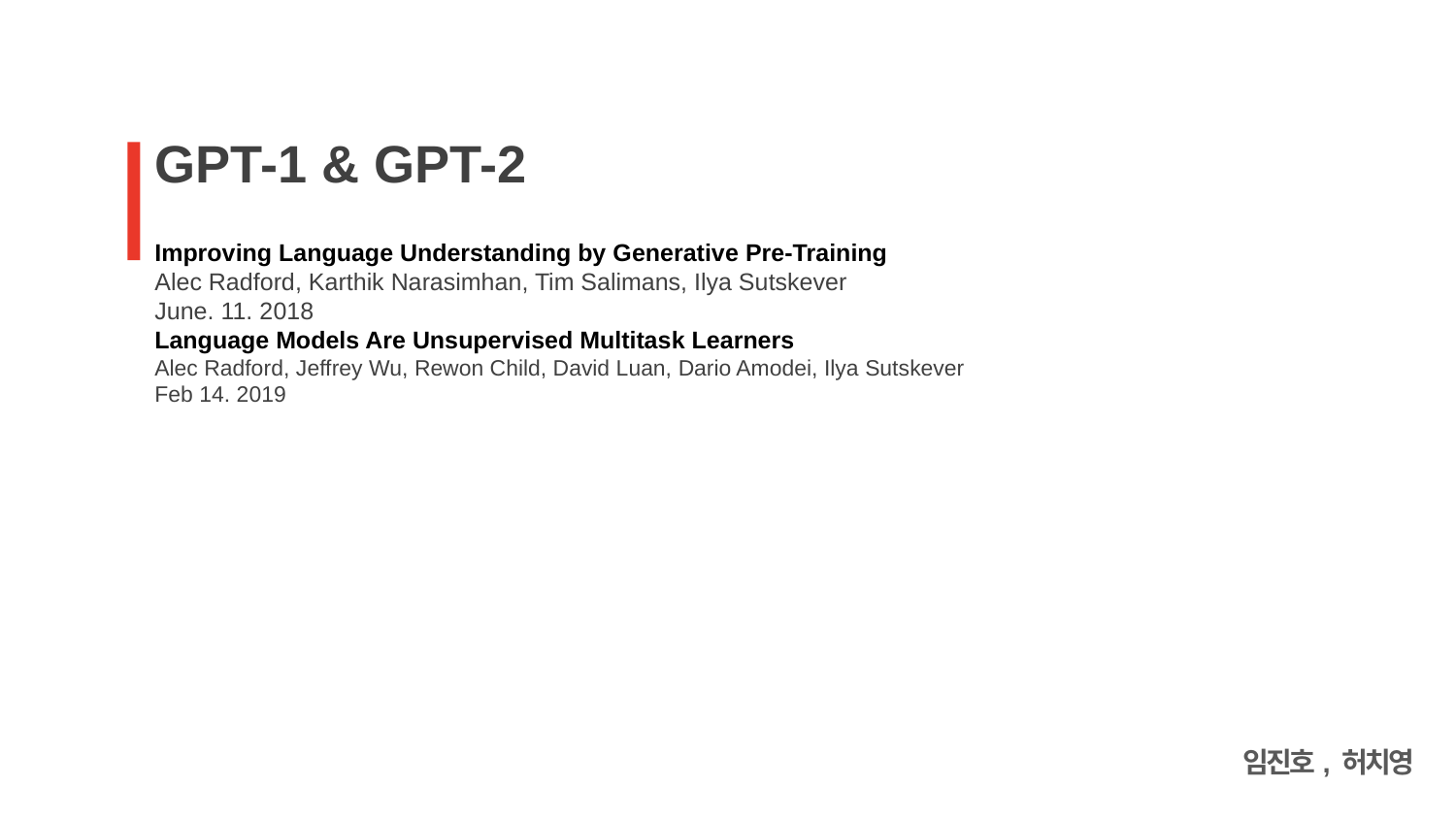

GPT-1 & GPT-2

Improving Language Understanding by Generative Pre-Training
Alec Radford, Karthik Narasimhan, Tim Salimans, Ilya Sutskever
June. 11. 2018
Language Models Are Unsupervised Multitask Learners
Alec Radford, Jeffrey Wu, Rewon Child, David Luan, Dario Amodei, Ilya Sutskever
Feb 14. 2019
임진호, 허치영